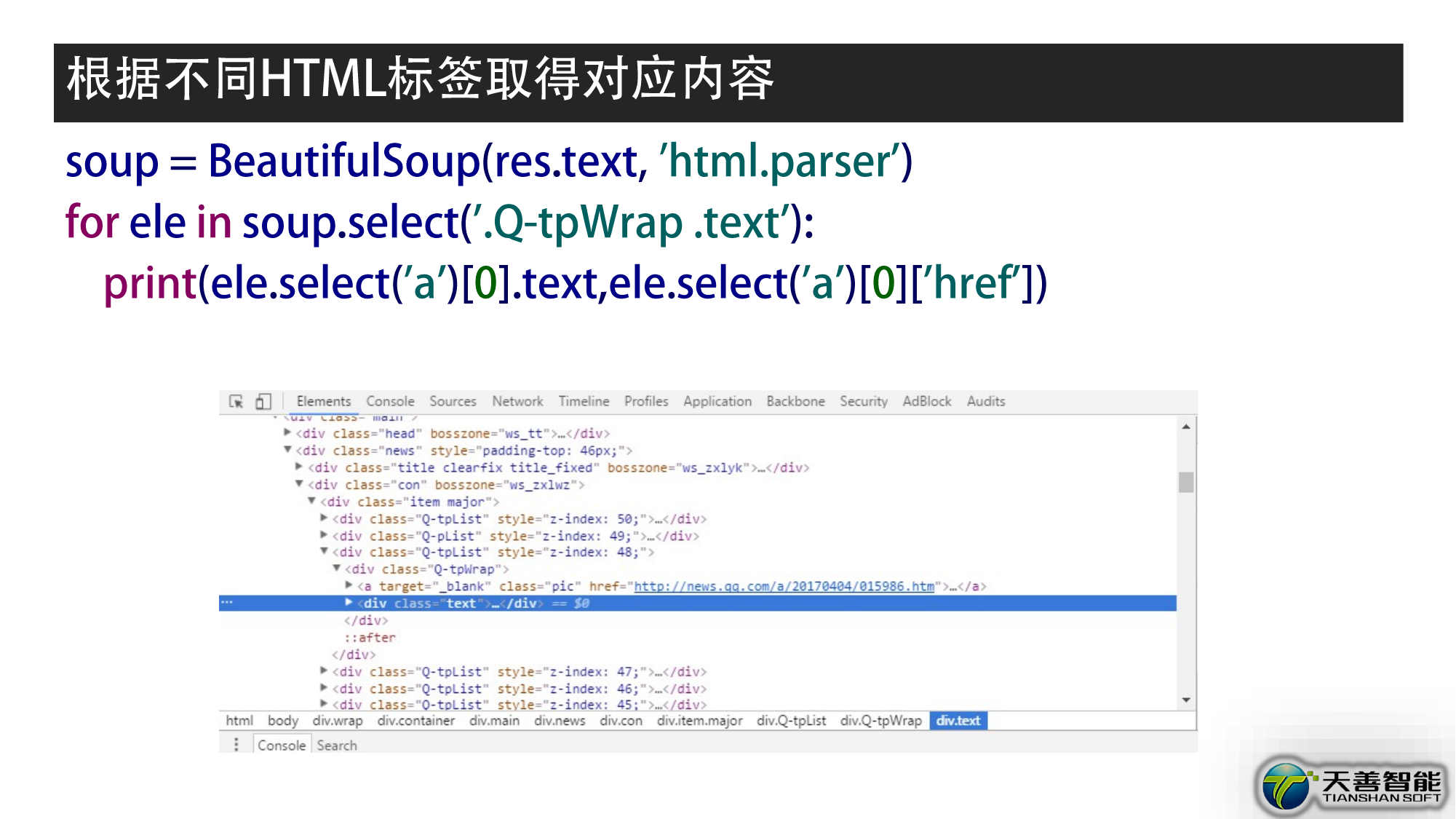

标 题 : h2  时间: .time  连结: a